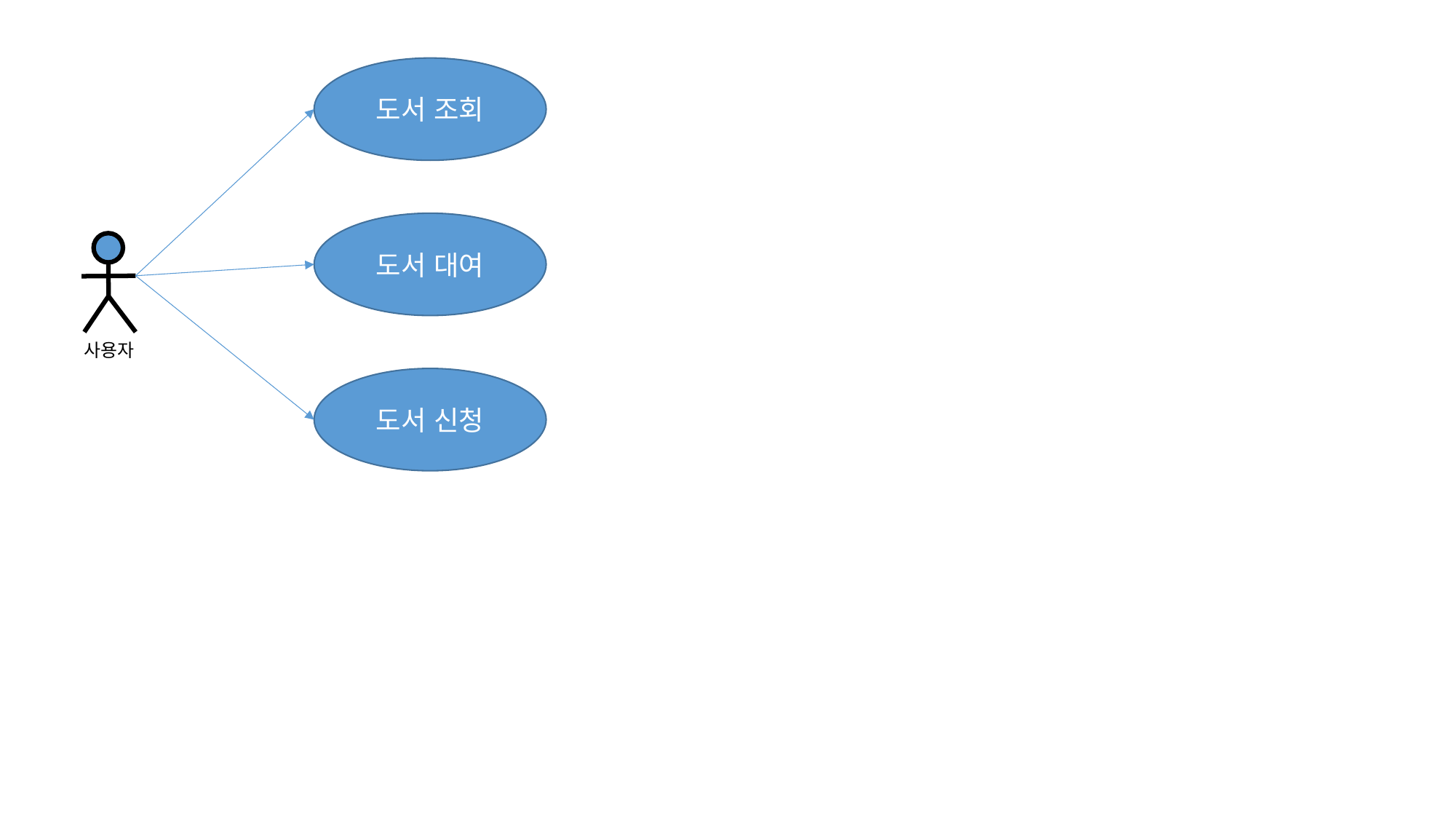

도서 조회
도서 대여

사용자
도서 신청